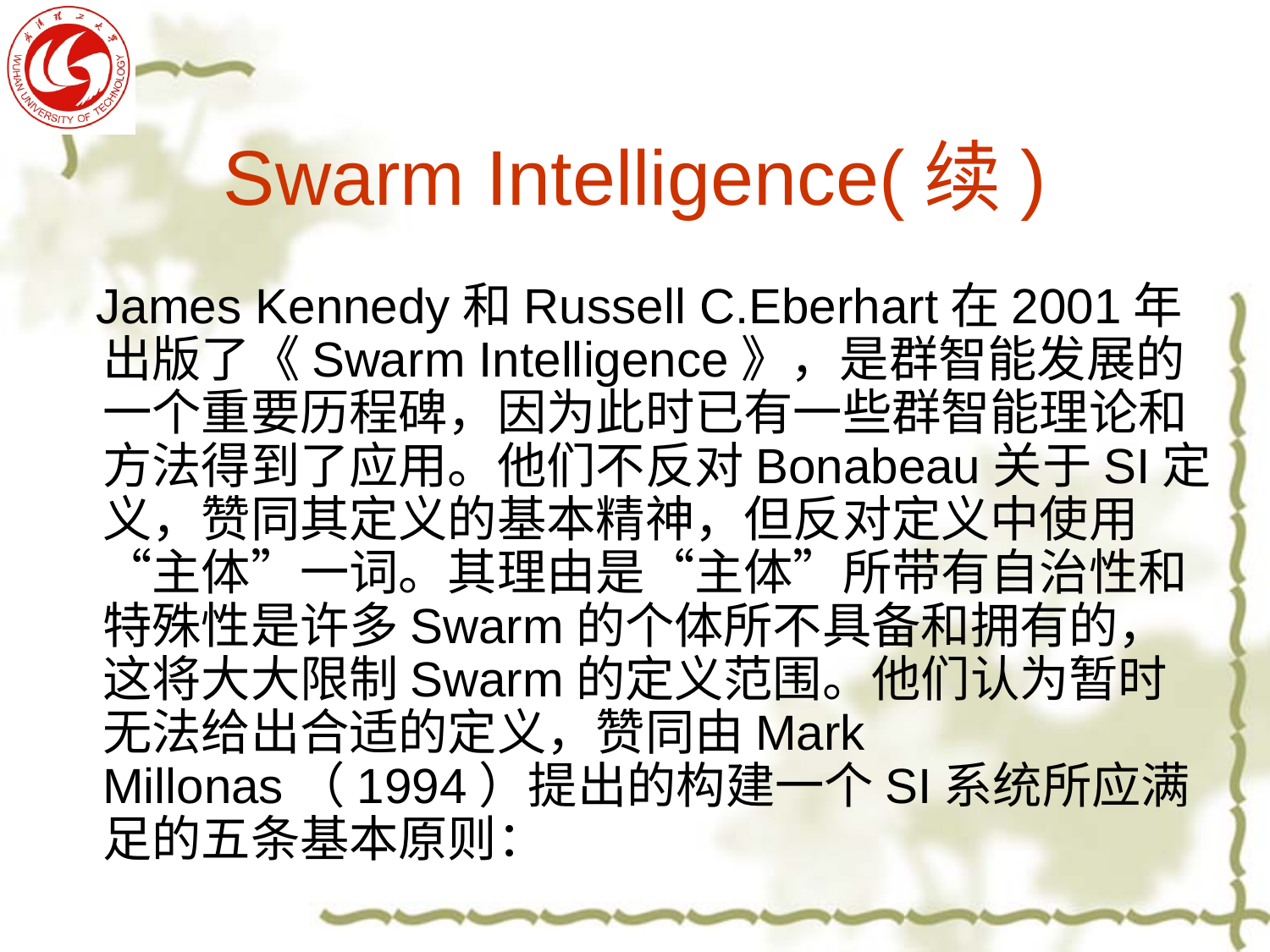

# Swarm Intelligence(续)
   James Kennedy和Russell C.Eberhart在2001年出版了《Swarm Intelligence》，是群智能发展的一个重要历程碑，因为此时已有一些群智能理论和方法得到了应用。他们不反对Bonabeau关于SI定义，赞同其定义的基本精神，但反对定义中使用“主体”一词。其理由是“主体”所带有自治性和特殊性是许多Swarm的个体所不具备和拥有的，这将大大限制Swarm的定义范围。他们认为暂时无法给出合适的定义，赞同由Mark Millonas（1994）提出的构建一个SI系统所应满足的五条基本原则：